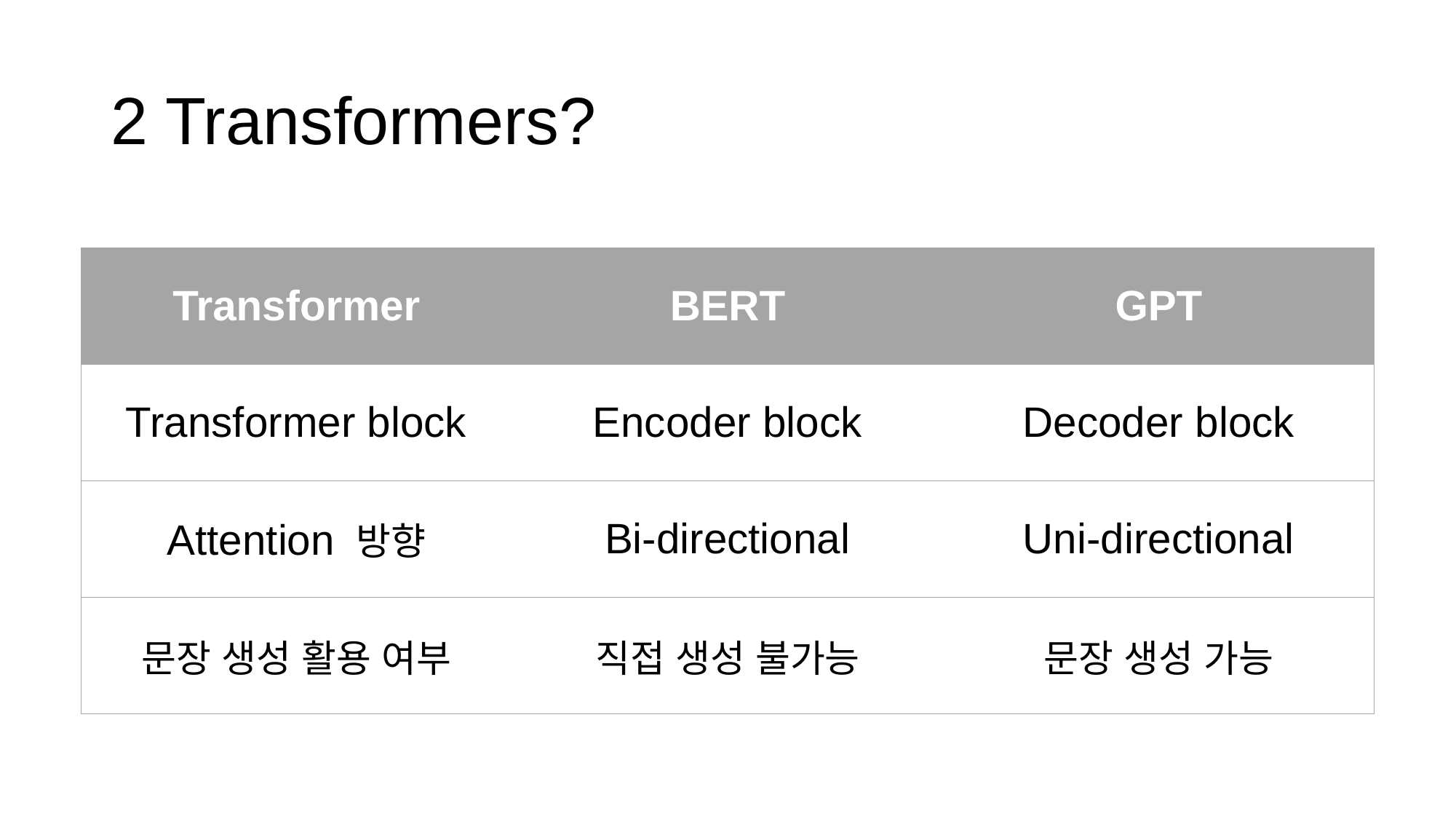

# 2 Transformers?
| Transformer | BERT | GPT |
| --- | --- | --- |
| Transformer block | Encoder block | Decoder block |
| Attention 방향 | Bi-directional | Uni-directional |
| 문장 생성 활용 여부 | 직접 생성 불가능 | 문장 생성 가능 |